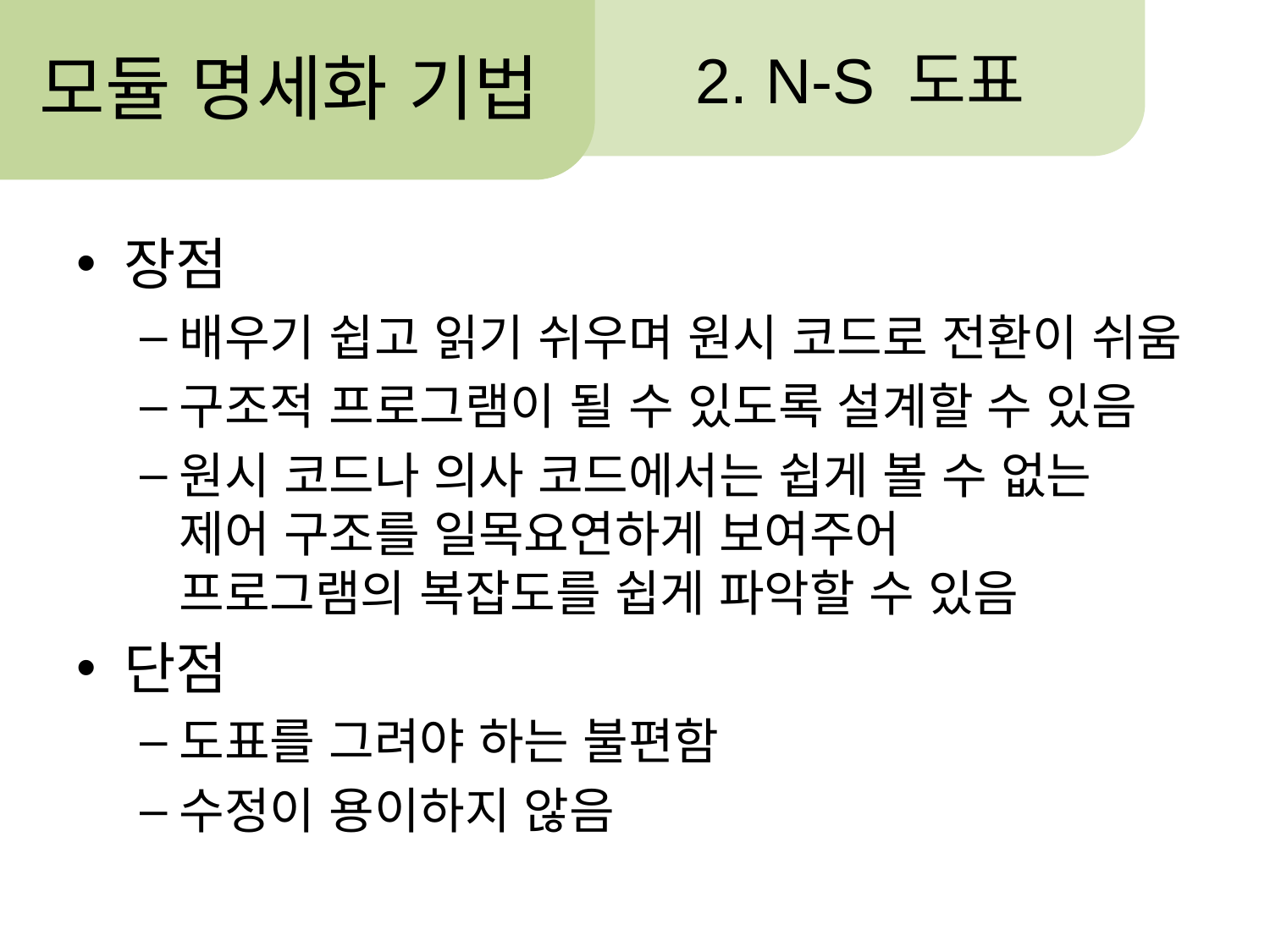

2. N-S 도표
모듈 명세화 기법
장점
배우기 쉽고 읽기 쉬우며 원시 코드로 전환이 쉬움
구조적 프로그램이 될 수 있도록 설계할 수 있음
원시 코드나 의사 코드에서는 쉽게 볼 수 없는   제어 구조를 일목요연하게 보여주어 		    프로그램의 복잡도를 쉽게 파악할 수 있음
단점
도표를 그려야 하는 불편함
수정이 용이하지 않음